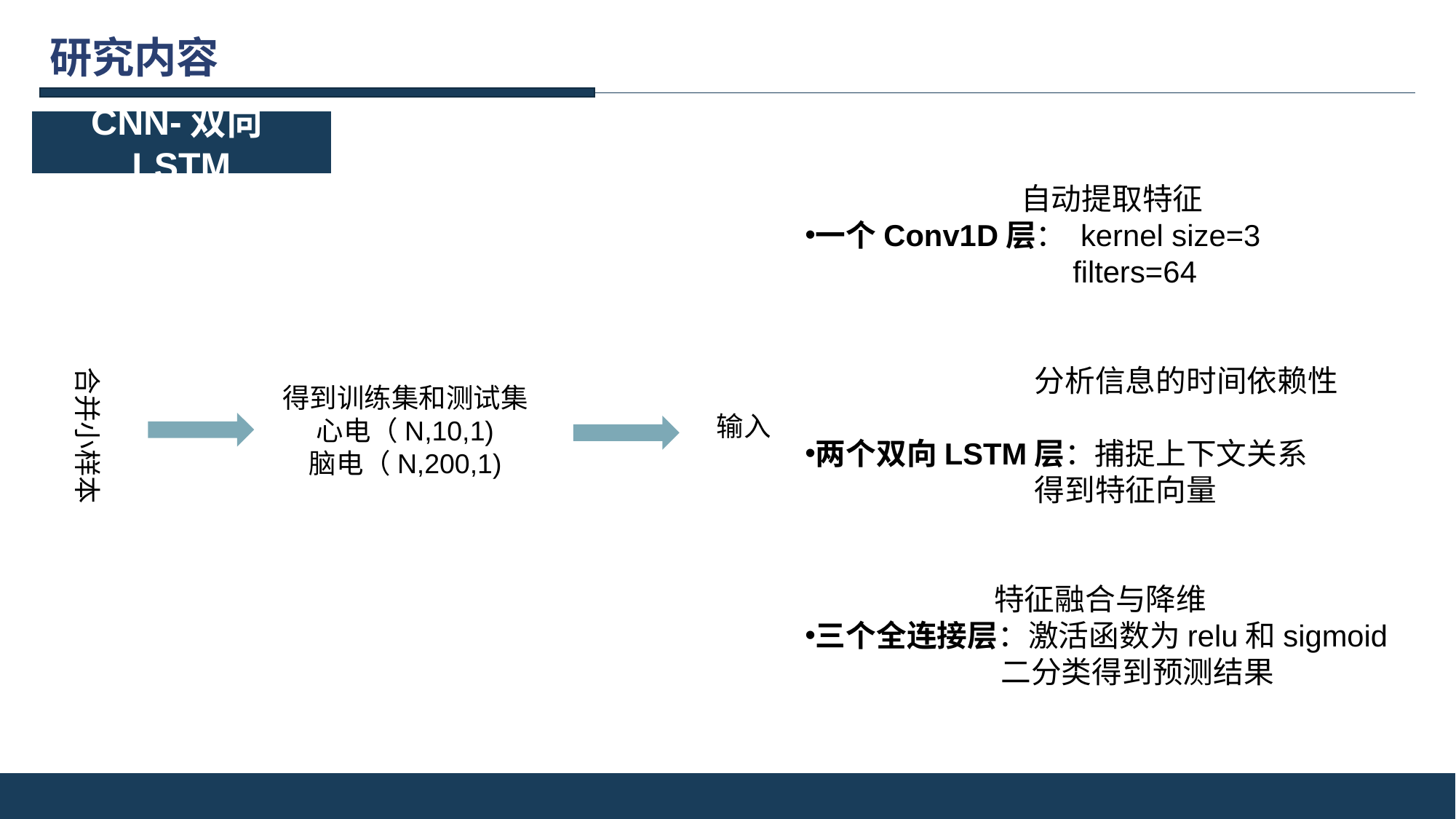

研究内容
CNN-双向LSTM
                               自动提取特征
一个Conv1D层： kernel size=3
                                filters=64

                                 分析信息的时间依赖性
两个双向LSTM层：捕捉上下文关系
                                 得到特征向量

                           特征融合与降维
三个全连接层：激活函数为relu和sigmoid
                            二分类得到预测结果
合并小样本
得到训练集和测试集
心电（N,10,1)
脑电（N,200,1)
输入